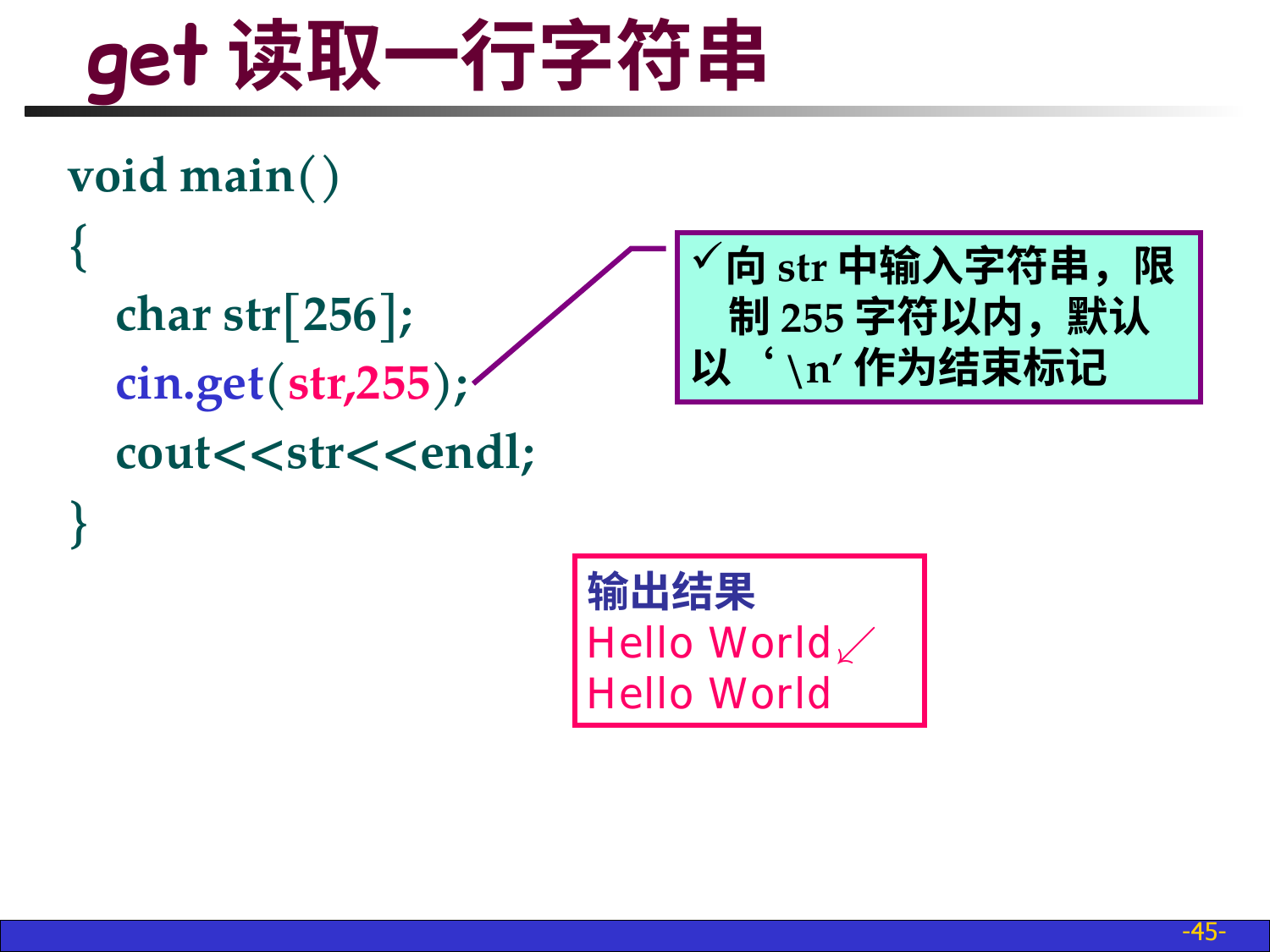

# get读取一行字符串
void main()
{
	char str[256];
	cin.get(str,255);
	cout<<str<<endl;
}
向str中输入字符串，限
   制255字符以内，默认以‘\n’作为结束标记
输出结果
Hello World↙
Hello World
-45-